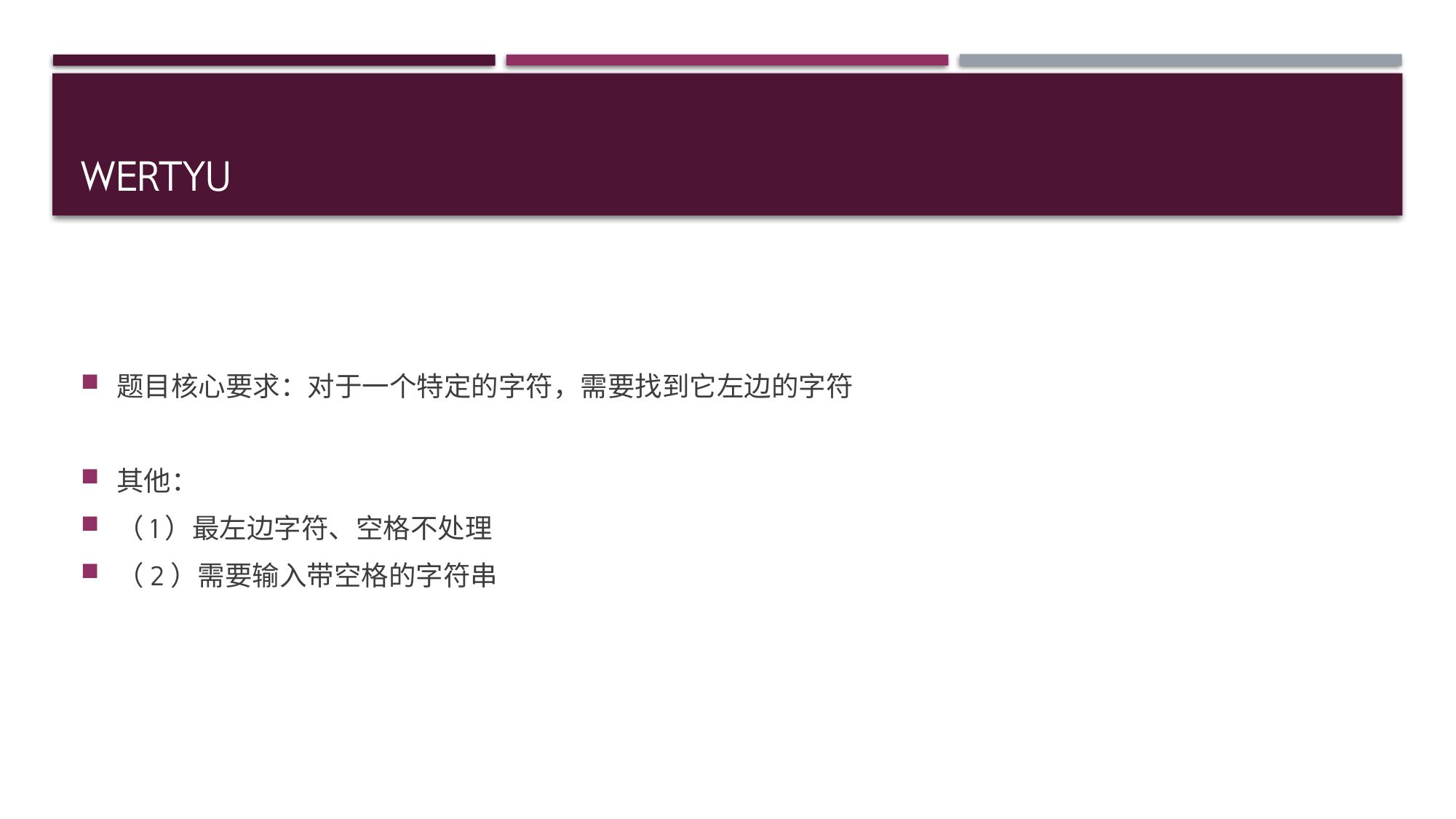

# WERTYU
题目核心要求：对于一个特定的字符，需要找到它左边的字符

其他：
（1）最左边字符、空格不处理
（2）需要输入带空格的字符串